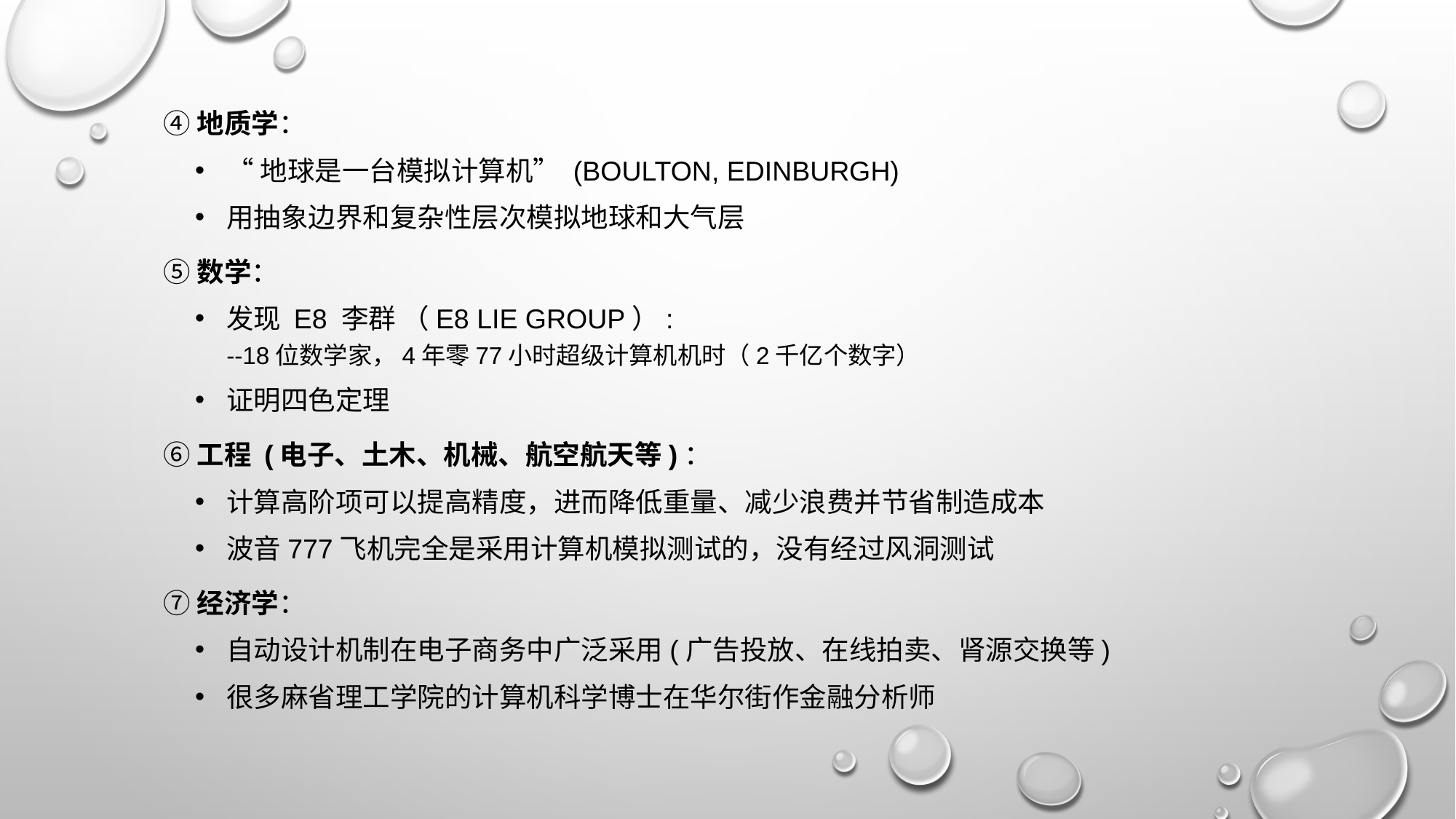

④地质学：
“地球是一台模拟计算机” (Boulton, Edinburgh)
用抽象边界和复杂性层次模拟地球和大气层
⑤数学：
发现 E8 李群 （E8 Lie Group）:
--18位数学家，4年零77小时超级计算机机时（2千亿个数字）
证明四色定理
⑥工程 (电子、土木、机械、航空航天等)：
计算高阶项可以提高精度，进而降低重量、减少浪费并节省制造成本
波音777飞机完全是采用计算机模拟测试的，没有经过风洞测试
⑦经济学：
自动设计机制在电子商务中广泛采用(广告投放、在线拍卖、肾源交换等)
很多麻省理工学院的计算机科学博士在华尔街作金融分析师